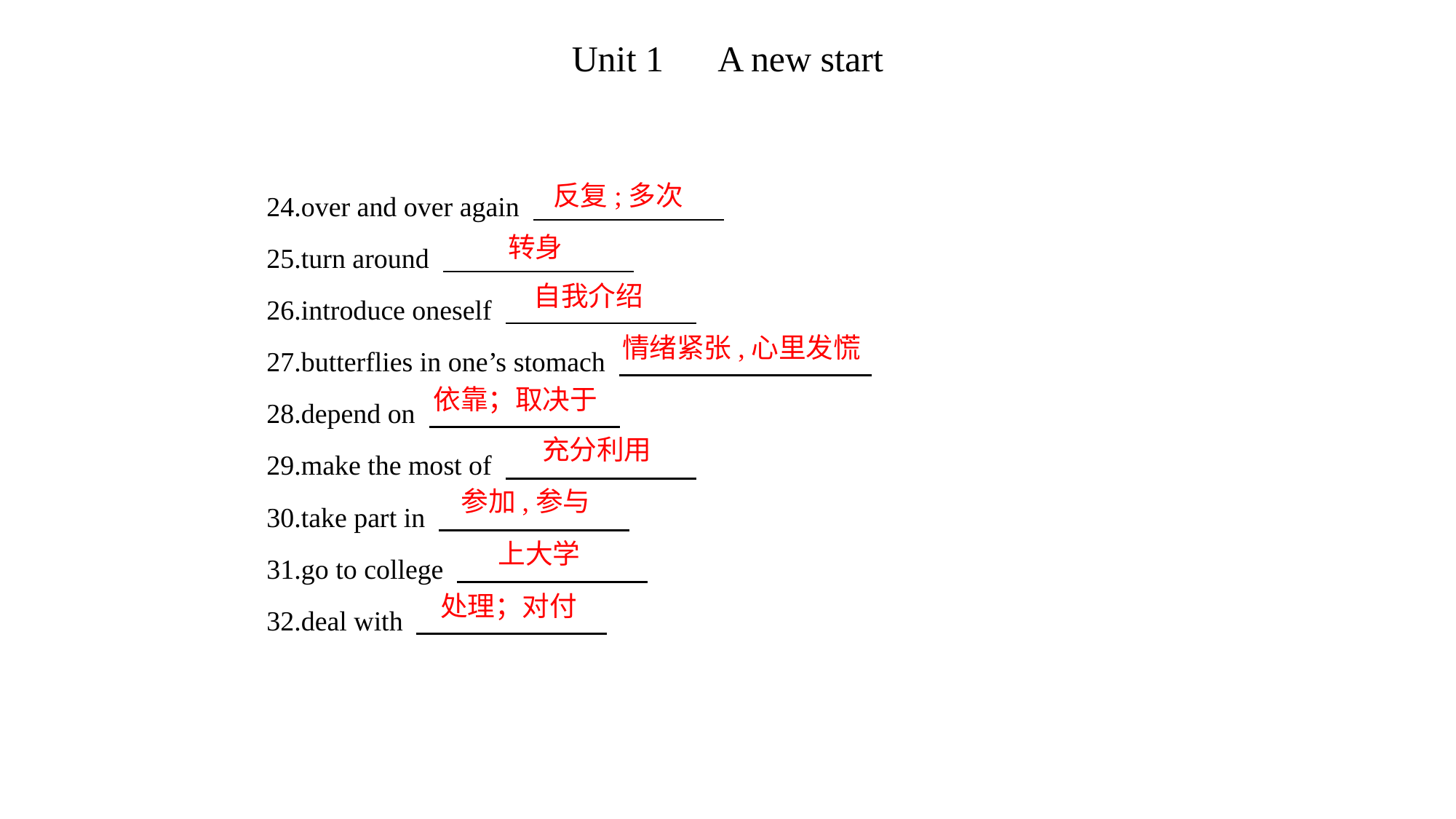

24.over and over again
25.turn around
26.introduce oneself
27.butterflies in one’s stomach
28.depend on
29.make the most of
30.take part in
31.go to college
32.deal with
反复;多次
转身
自我介绍
情绪紧张,心里发慌
依靠；取决于
充分利用
参加,参与
上大学
处理；对付